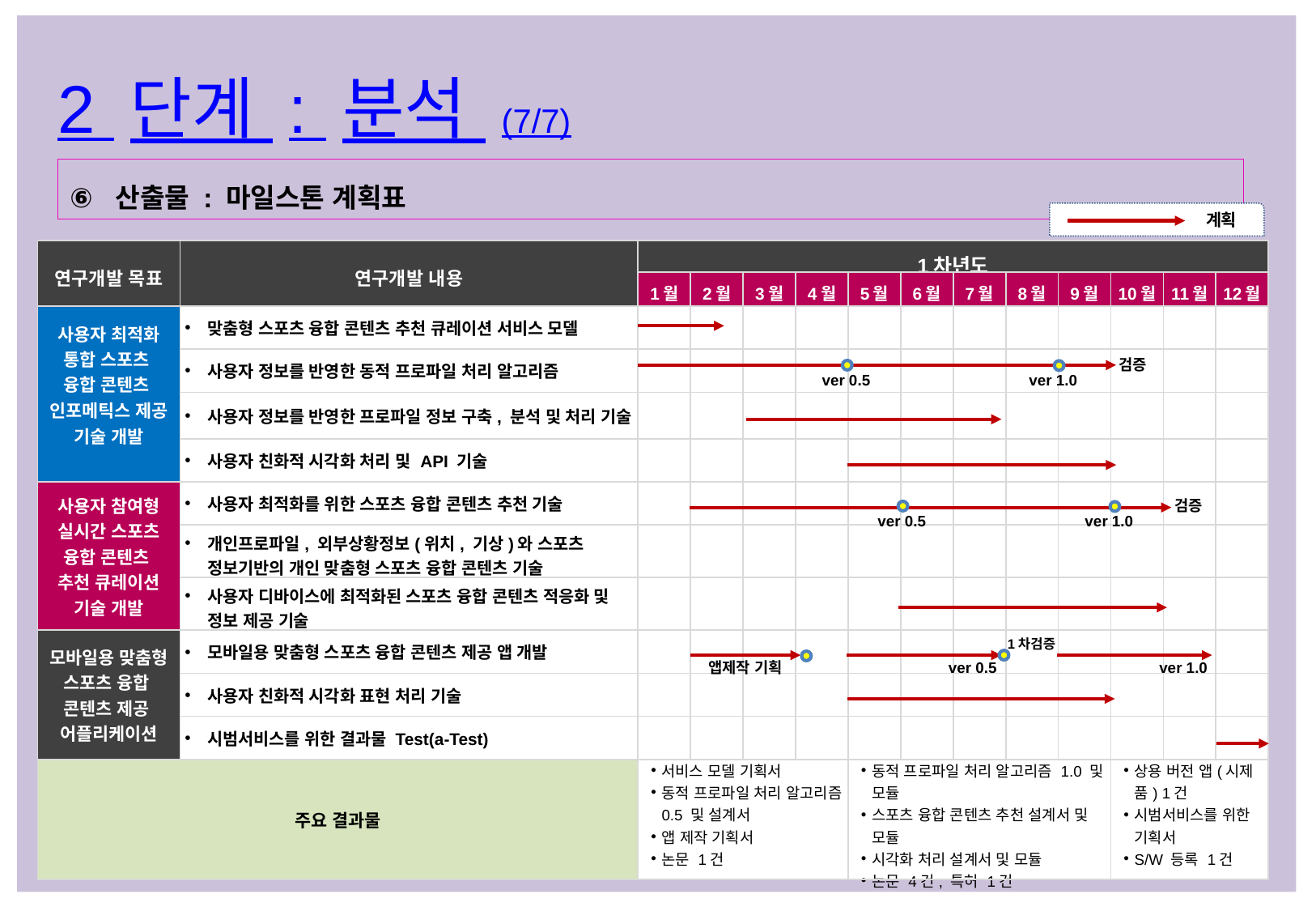

2 단계 : 분석 (7/7)
산출물 : 마일스톤 계획표

계획
| 연구개발 목표 | 연구개발 내용 | 1차년도 |  |  |  |  |  |  |  |  |  |  |  |
| --- | --- | --- | --- | --- | --- | --- | --- | --- | --- | --- | --- | --- | --- |
|  |  | 1월 | 2월 | 3월 | 4월 | 5월 | 6월 | 7월 | 8월 | 9월 | 10월 | 11월 | 12월 |
| 사용자 최적화 통합 스포츠 융합 콘텐츠 인포메틱스 제공 기술 개발 | 맞춤형 스포츠 융합 콘텐츠 추천 큐레이션 서비스 모델 |  |  |  |  |  |  |  |  |  |  |  |  |
|  | 사용자 정보를 반영한 동적 프로파일 처리 알고리즘 |  |  |  |  |  |  |  |  |  |  |  |  |
|  | 사용자 정보를 반영한 프로파일 정보 구축, 분석 및 처리 기술 |  |  |  |  |  |  |  |  |  |  |  |  |
|  | 사용자 친화적 시각화 처리 및 API 기술 |  |  |  |  |  |  |  |  |  |  |  |  |
| 사용자 참여형 실시간 스포츠 융합 콘텐츠 추천 큐레이션 기술 개발 | 사용자 최적화를 위한 스포츠 융합 콘텐츠 추천 기술 |  |  |  |  |  |  |  |  |  |  |  |  |
|  | 개인프로파일, 외부상황정보(위치, 기상)와 스포츠 정보기반의 개인 맞춤형 스포츠 융합 콘텐츠 기술 |  |  |  |  |  |  |  |  |  |  |  |  |
|  | 사용자 디바이스에 최적화된 스포츠 융합 콘텐츠 적응화 및 정보 제공 기술 |  |  |  |  |  |  |  |  |  |  |  |  |
| 모바일용 맞춤형 스포츠 융합 콘텐츠 제공 어플리케이션 | 모바일용 맞춤형 스포츠 융합 콘텐츠 제공 앱 개발 |  |  |  |  |  |  |  |  |  |  |  |  |
|  | 사용자 친화적 시각화 표현 처리 기술 |  |  |  |  |  |  |  |  |  |  |  |  |
|  | 시범서비스를 위한 결과물 Test(a-Test) |  |  |  |  |  |  |  |  |  |  |  |  |
| 주요 결과물 |  | 서비스 모델 기획서 동적 프로파일 처리 알고리즘 0.5 및 설계서 앱 제작 기획서 논문 1건 |  |  |  | 동적 프로파일 처리 알고리즘 1.0 및 모듈 스포츠 융합 콘텐츠 추천 설계서 및 모듈 시각화 처리 설계서 및 모듈 논문 4건, 특허 1건 |  |  |  |  | 상용 버전 앱(시제품) 1건 시범서비스를 위한 기획서 S/W 등록 1건 |  |  |
검증

ver 0.5
ver 1.0
검증

ver 0.5
ver 1.0
1차검증

ver 1.0
ver 0.5
앱제작 기획